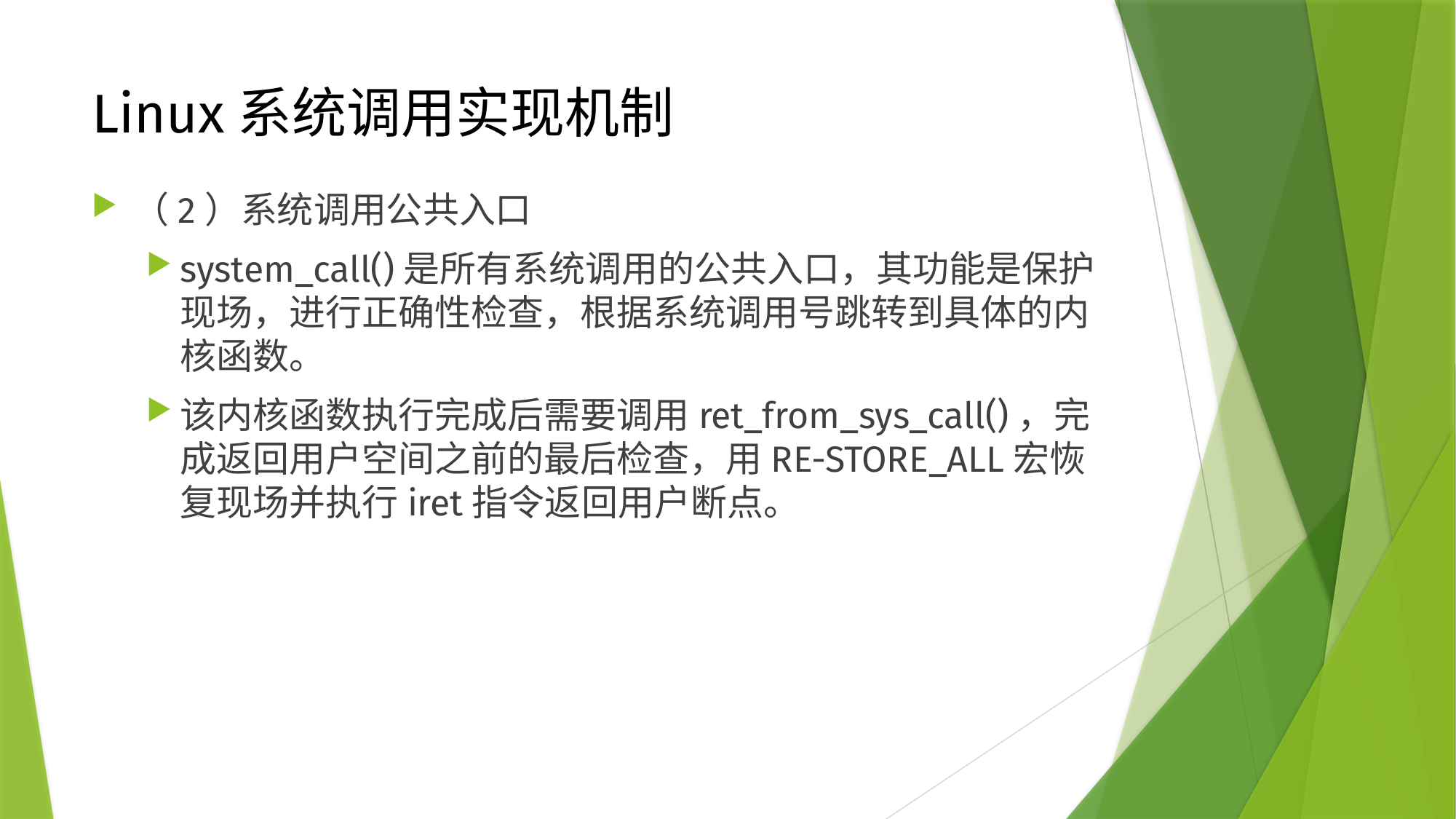

# Linux系统调用实现机制
（2）系统调用公共入口
system_call()是所有系统调用的公共入口，其功能是保护现场，进行正确性检查，根据系统调用号跳转到具体的内核函数。
该内核函数执行完成后需要调用ret_from_sys_call()，完成返回用户空间之前的最后检查，用RE-STORE_ALL宏恢复现场并执行iret指令返回用户断点。